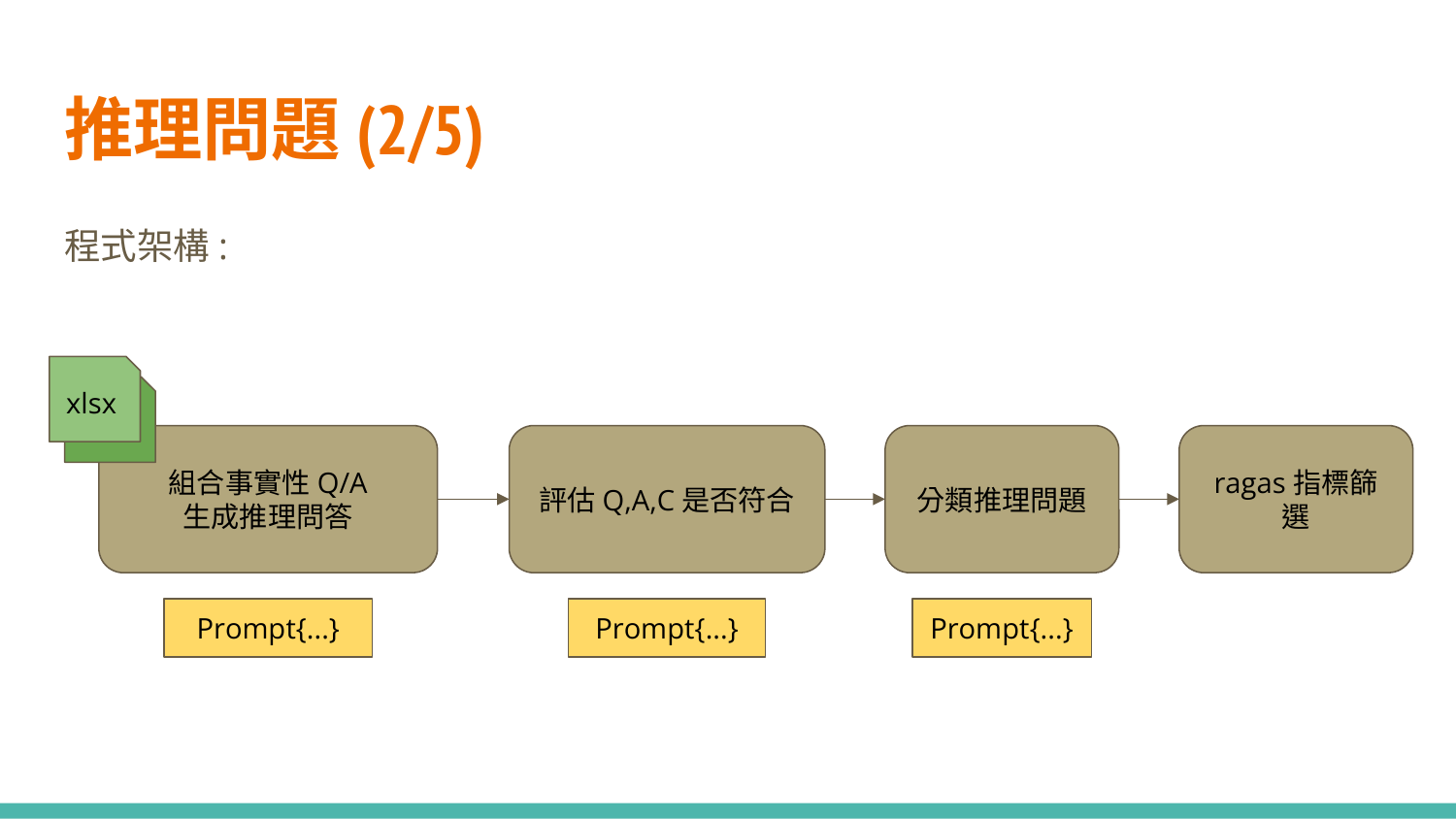

# 推理問題(2/5)

程式架構:
xlsx

組合事實性Q/A
生成推理問答
評估Q,A,C是否符合
分類推理問題
ragas指標篩選
Prompt{...}
Prompt{...}
Prompt{...}